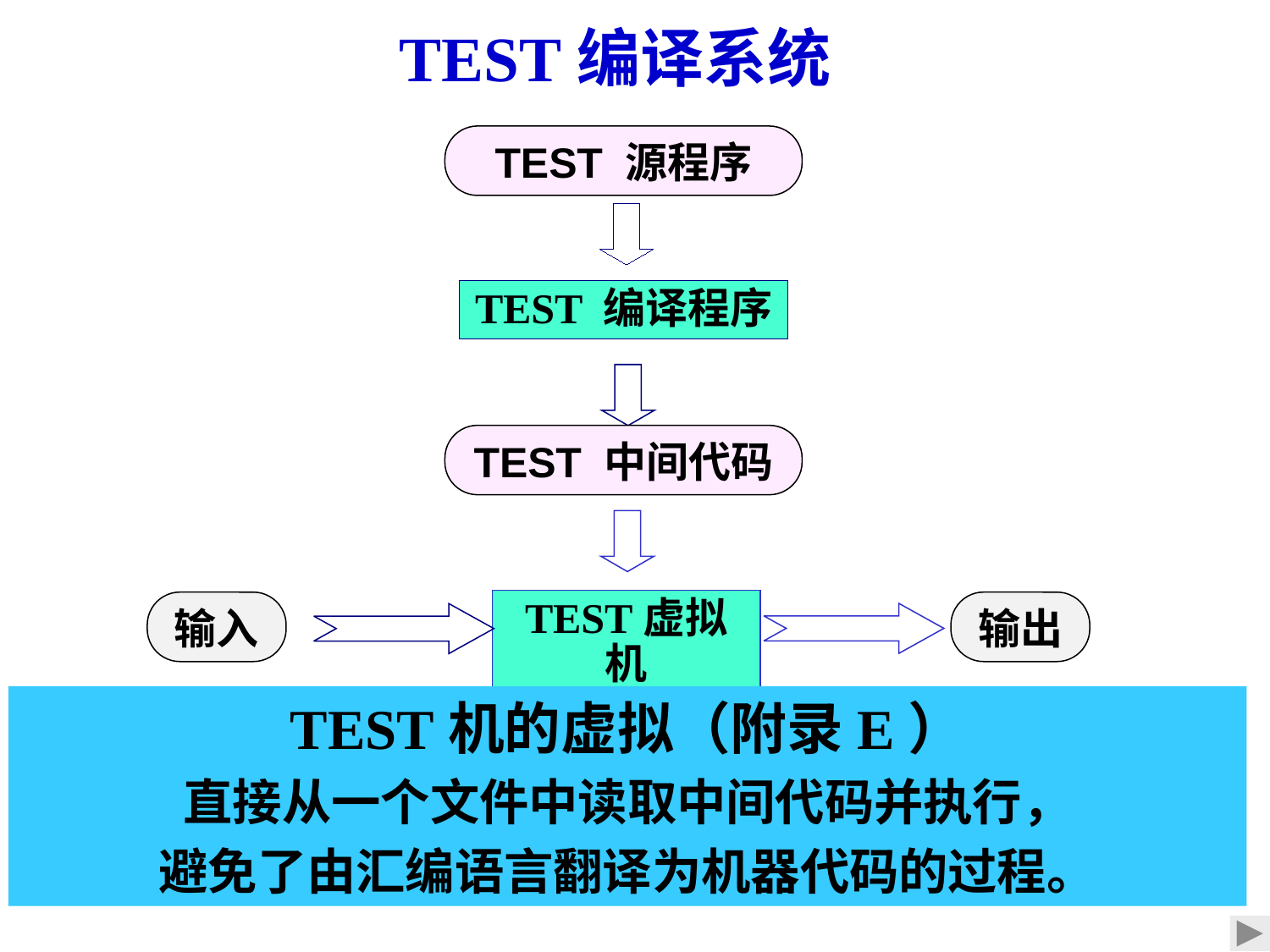

TEST编译系统
TEST 源程序

TEST 编译程序

TEST 中间代码

TEST虚拟机
输入

输出

TEST机的虚拟（附录E）
直接从一个文件中读取中间代码并执行，
避免了由汇编语言翻译为机器代码的过程。